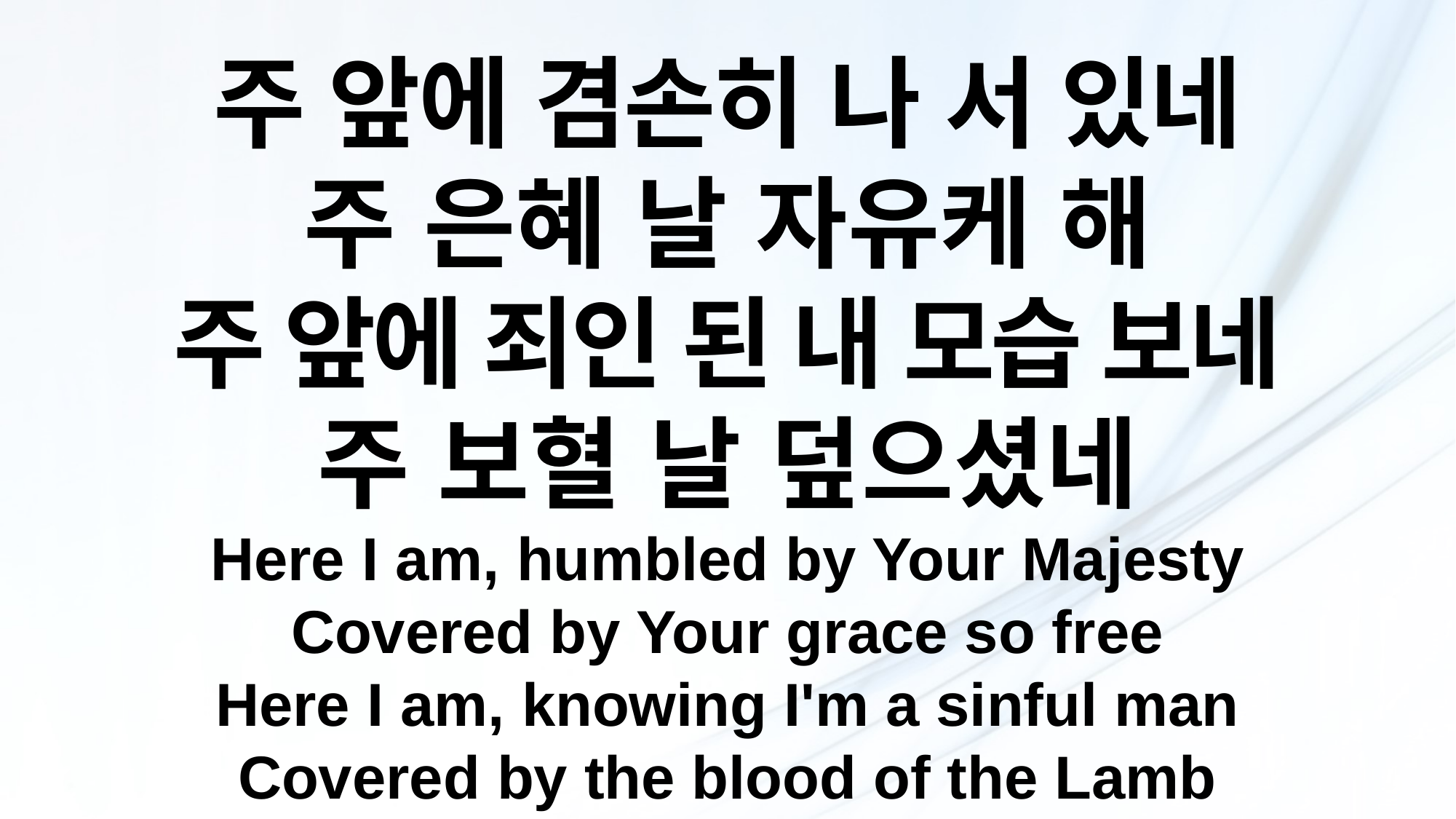

주 앞에 겸손히 나 서 있네
주 은혜 날 자유케 해
주 앞에 죄인 된 내 모습 보네
주 보혈 날 덮으셨네
Here I am, humbled by Your Majesty
Covered by Your grace so free
Here I am, knowing I'm a sinful man
Covered by the blood of the Lamb